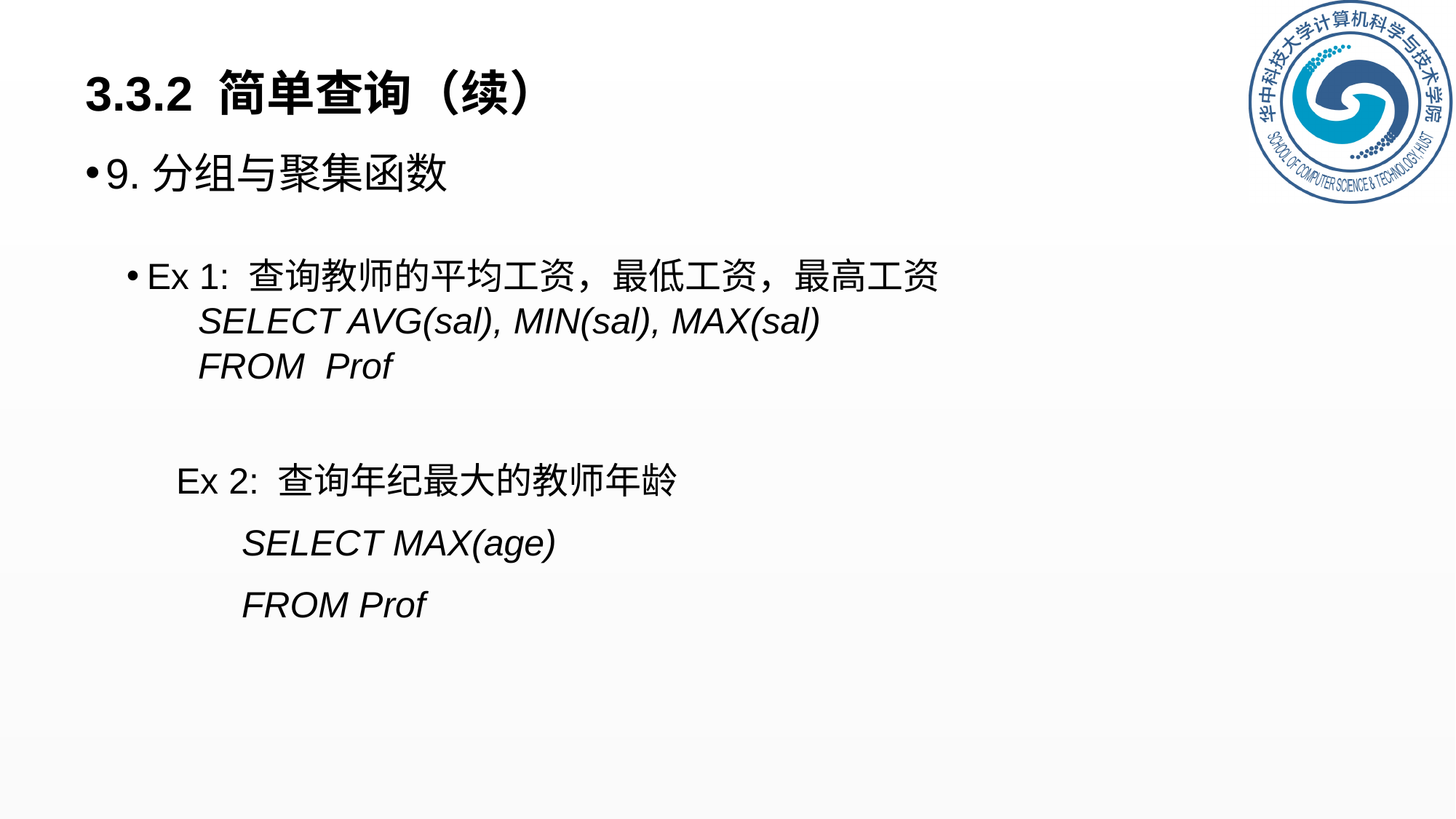

# 3.3.2 简单查询（续）
9.分组与聚集函数

Ex 1: 查询教师的平均工资，最低工资，最高工资
   SELECT AVG(sal), MIN(sal), MAX(sal)
   FROM  Prof

    Ex 2: 查询年纪最大的教师年龄
          SELECT MAX(age)
          FROM Prof